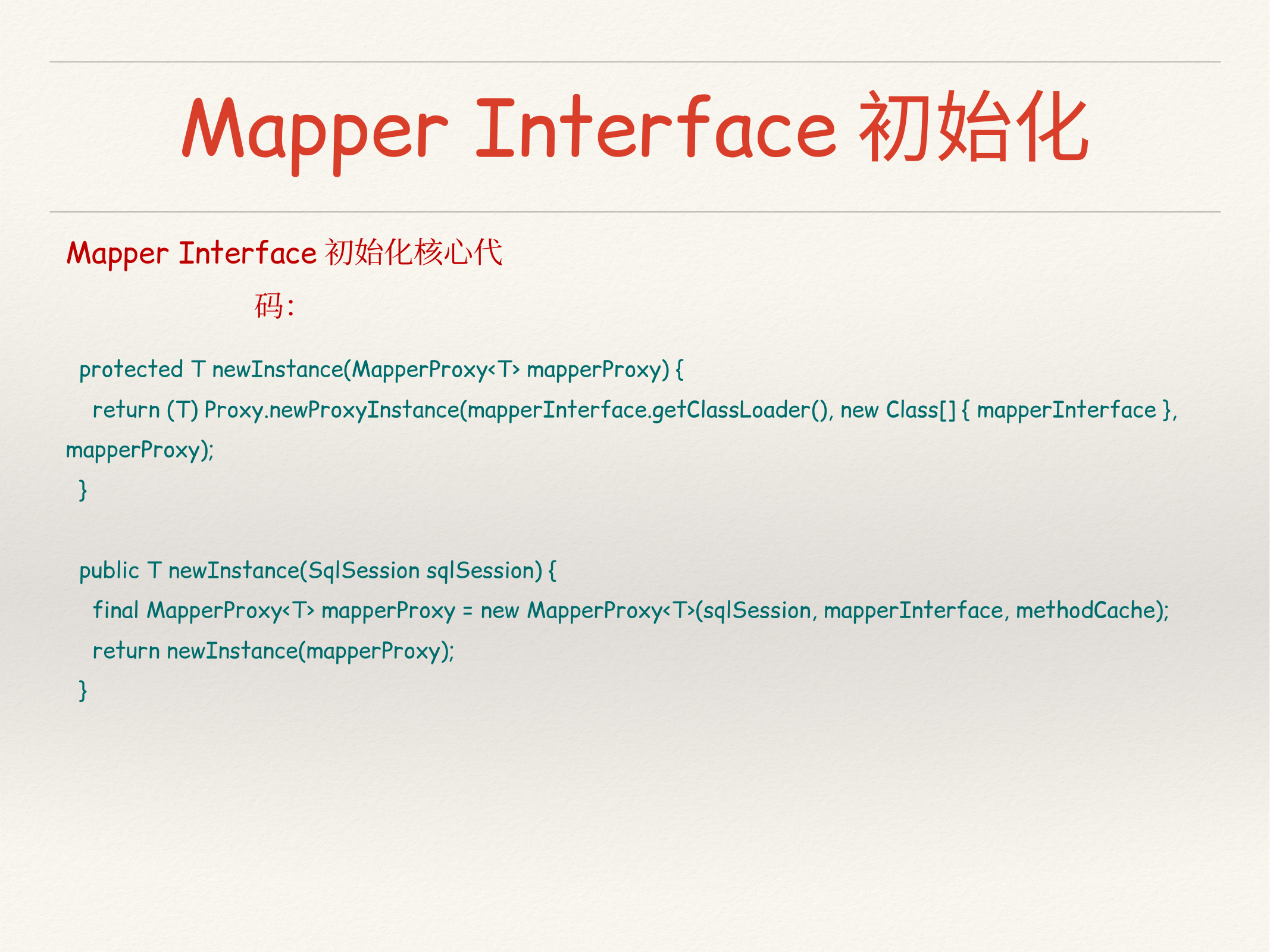

# Mapper Interface初始化
Mapper Interface初始化核心代码：
  protected T newInstance(MapperProxy<T> mapperProxy) {
    return (T) Proxy.newProxyInstance(mapperInterface.getClassLoader(), new Class[] { mapperInterface }, mapperProxy);
  }

  public T newInstance(SqlSession sqlSession) {
    final MapperProxy<T> mapperProxy = new MapperProxy<T>(sqlSession, mapperInterface, methodCache);
    return newInstance(mapperProxy);
  }